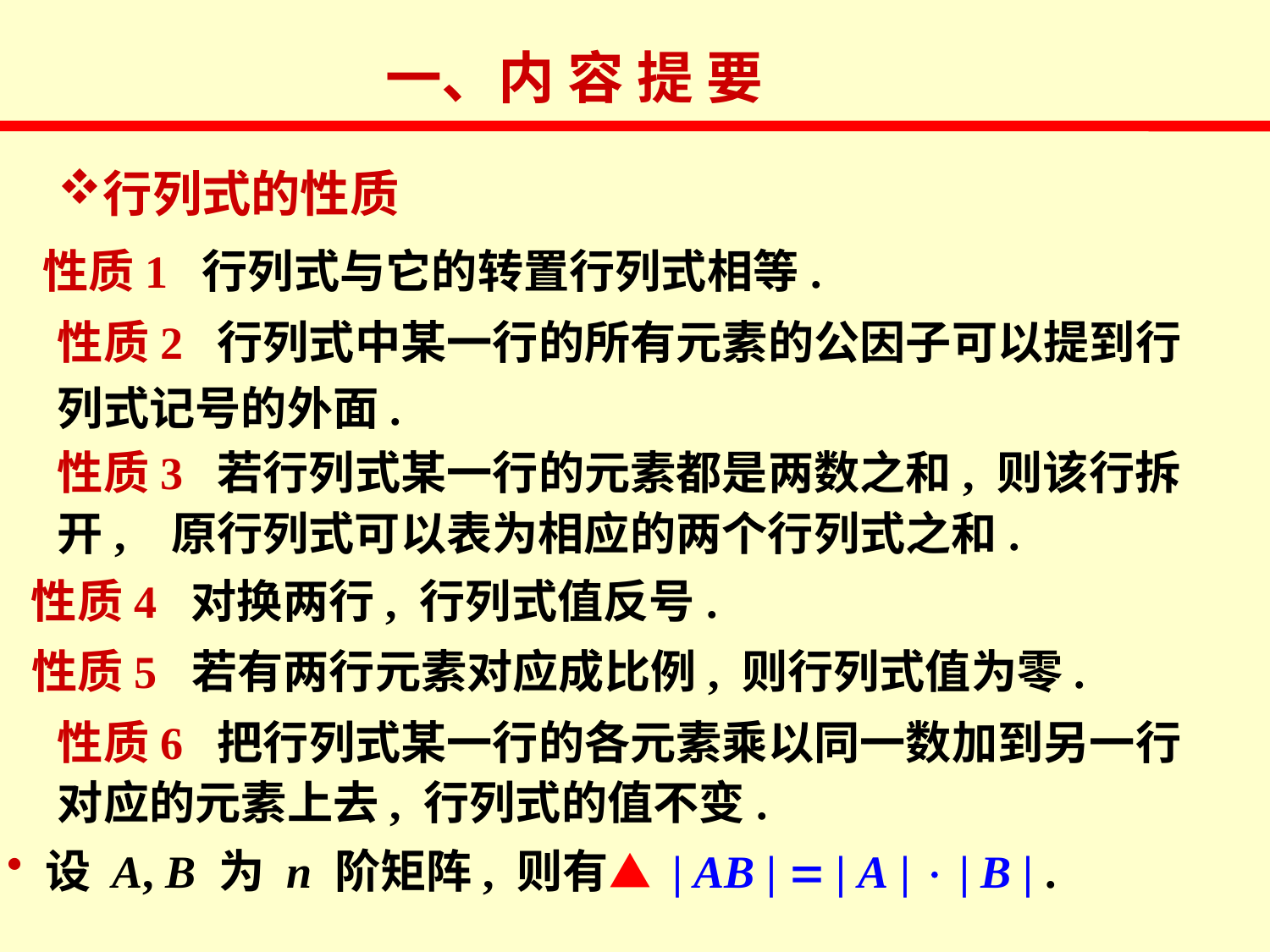

一、内 容 提 要

行列式的性质
性质1  行列式与它的转置行列式相等.
性质2  行列式中某一行的所有元素的公因子可以提到行列式记号的外面.
性质3  若行列式某一行的元素都是两数之和, 则该行拆开,   原行列式可以表为相应的两个行列式之和.
性质4  对换两行, 行列式值反号.
性质5  若有两行元素对应成比例, 则行列式值为零.
性质6  把行列式某一行的各元素乘以同一数加到另一行对应的元素上去, 行列式的值不变.
 设 A, B 为 n 阶矩阵, 则有▲ | AB | = | A | ⋅ | B | .
2